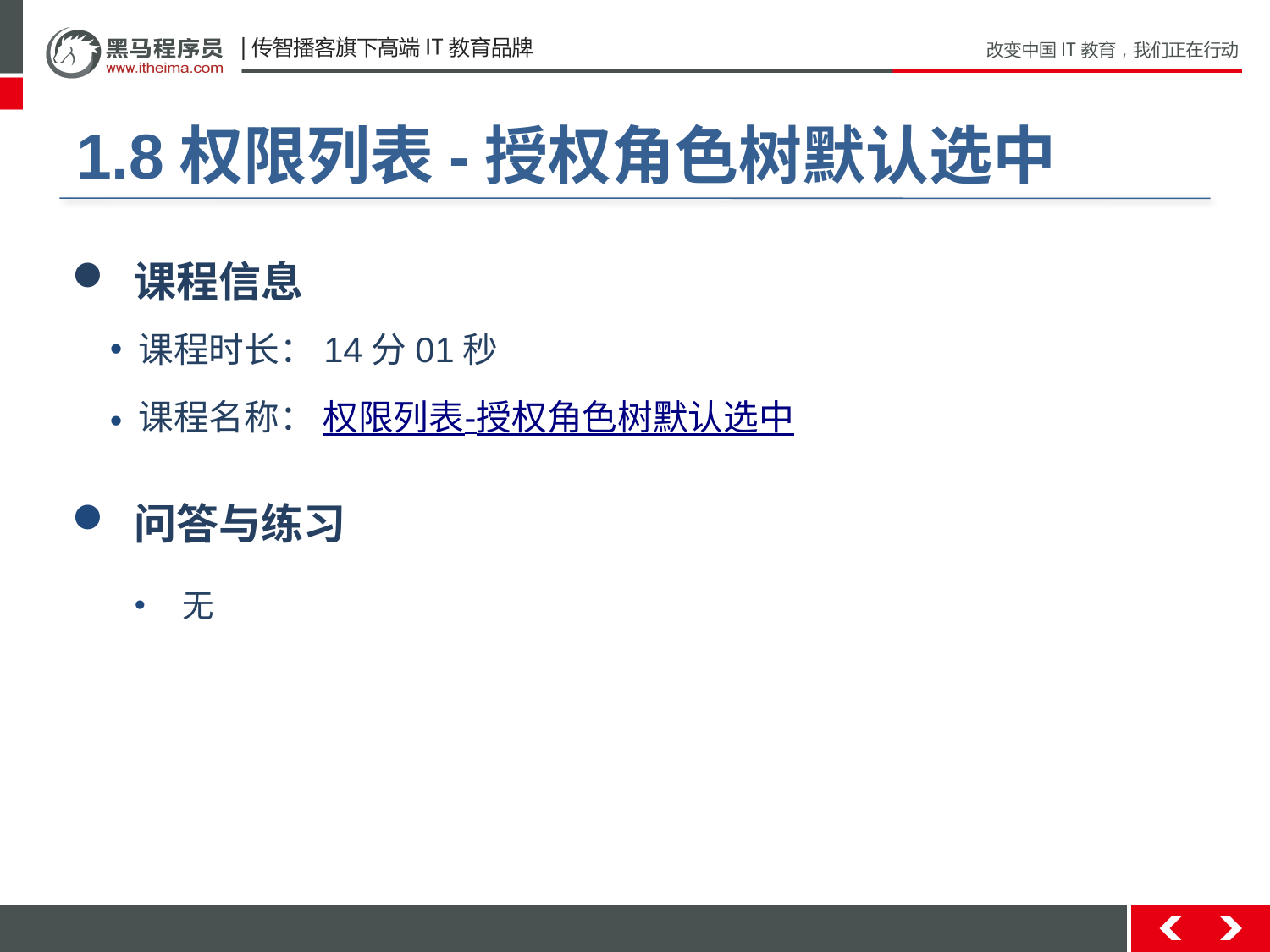

#
1.8权限列表-授权角色树默认选中
 课程信息
 课程时长：14分01秒
 课程名称： 权限列表-授权角色树默认选中
 问答与练习
无